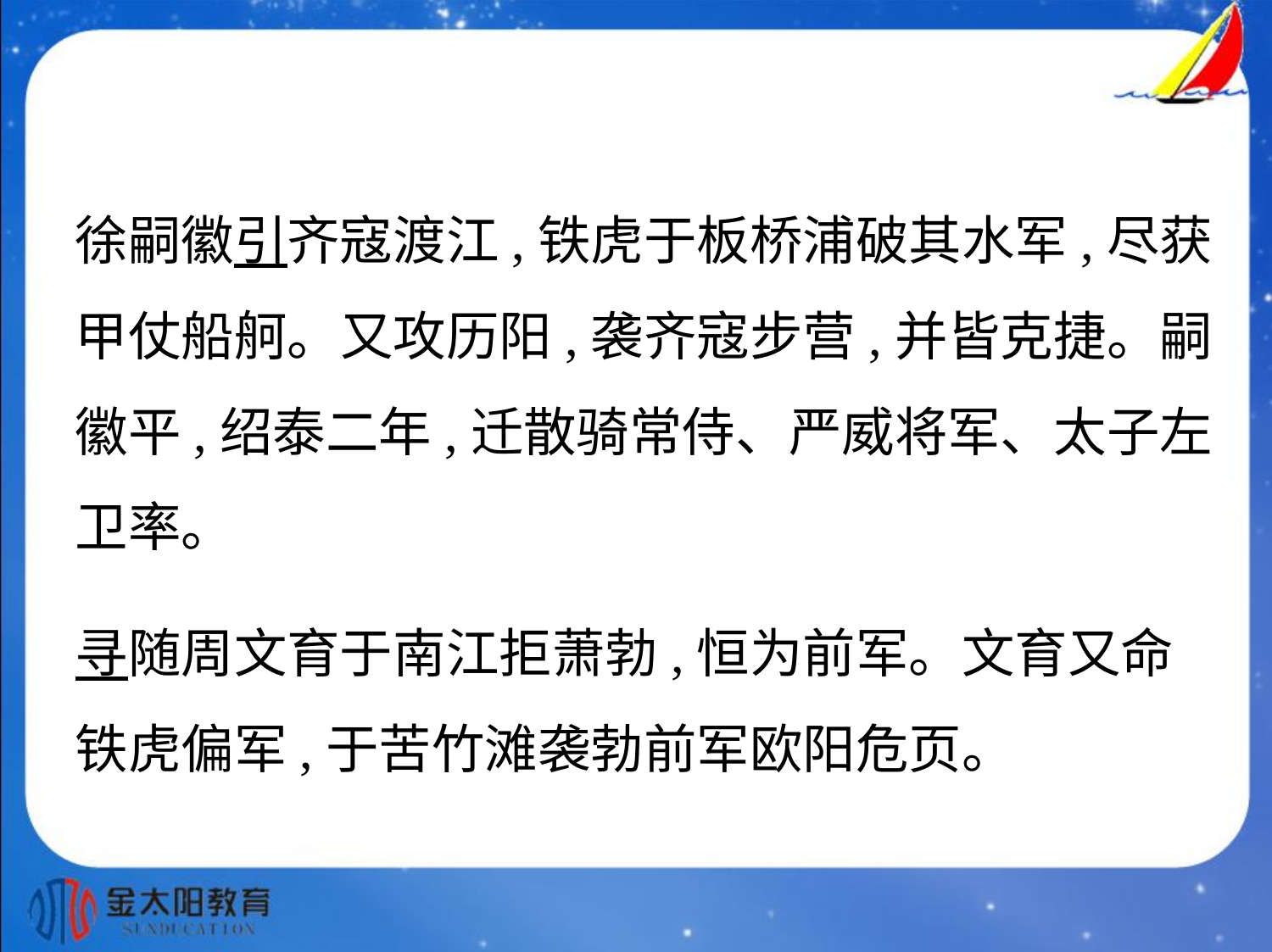

徐嗣徽引齐寇渡江,铁虎于板桥浦破其水军,尽获
甲仗船舸。又攻历阳,袭齐寇步营,并皆克捷。嗣
徽平,绍泰二年,迁散骑常侍、严威将军、太子左
卫率。
寻随周文育于南江拒萧勃,恒为前军。文育又命
铁虎偏军,于苦竹滩袭勃前军欧阳危页。